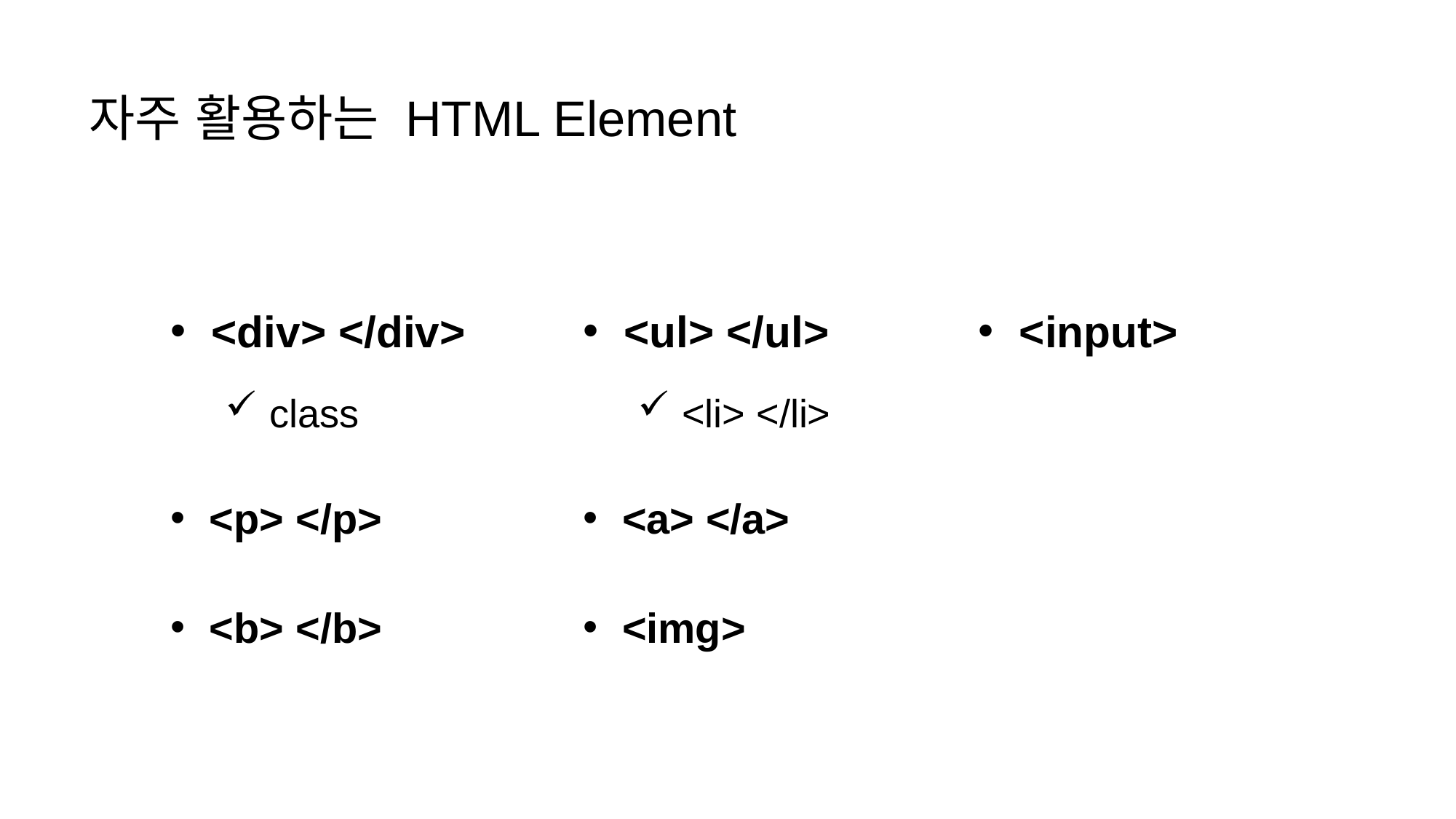

# 자주 활용하는 HTML Element
<div> </div>
class

<p> </p>
<b> </b>

<ul> </ul>
<li> </li>

<input>

<a> </a>
<img>